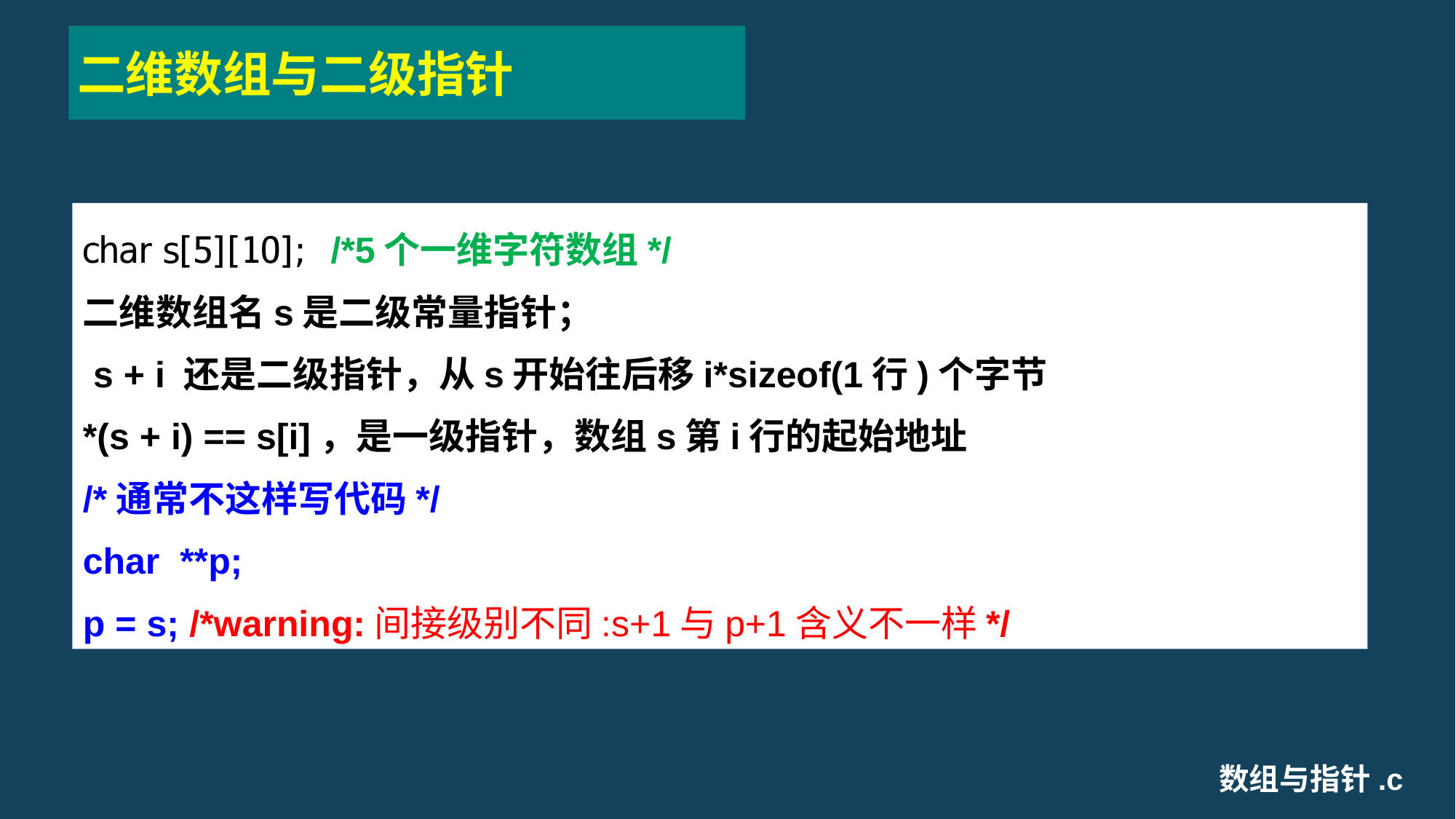

二维数组与二级指针
char s[5][10];  /*5个一维字符数组*/
二维数组名s是二级常量指针；
 s + i 还是二级指针，从s开始往后移i*sizeof(1行)个字节
*(s + i) == s[i]，是一级指针，数组s第i行的起始地址
/*通常不这样写代码*/
char  **p;
p = s; /*warning:间接级别不同:s+1与p+1含义不一样*/
数组与指针.c